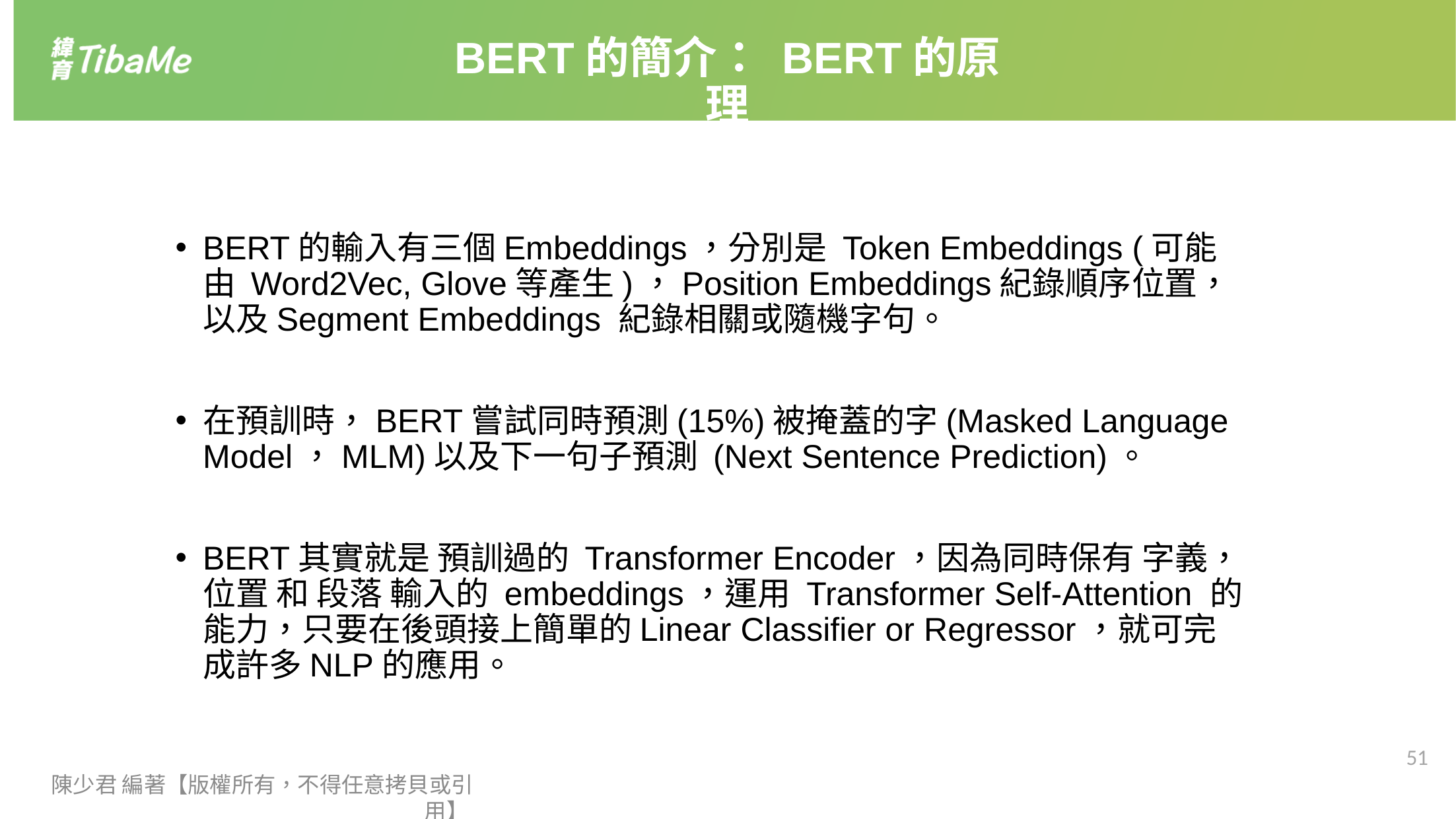

BERT的簡介： BERT的原理
BERT的輸入有三個Embeddings，分別是 Token Embeddings (可能由 Word2Vec, Glove等產生)，Position Embeddings紀錄順序位置，以及Segment Embeddings 紀錄相關或隨機字句。

在預訓時，BERT嘗試同時預測(15%)被掩蓋的字(Masked Language Model，MLM)以及下一句子預測 (Next Sentence Prediction)。

BERT其實就是 預訓過的 Transformer Encoder，因為同時保有 字義，位置 和 段落 輸入的 embeddings，運用 Transformer Self-Attention 的能力，只要在後頭接上簡單的Linear Classifier or Regressor，就可完成許多NLP的應用。